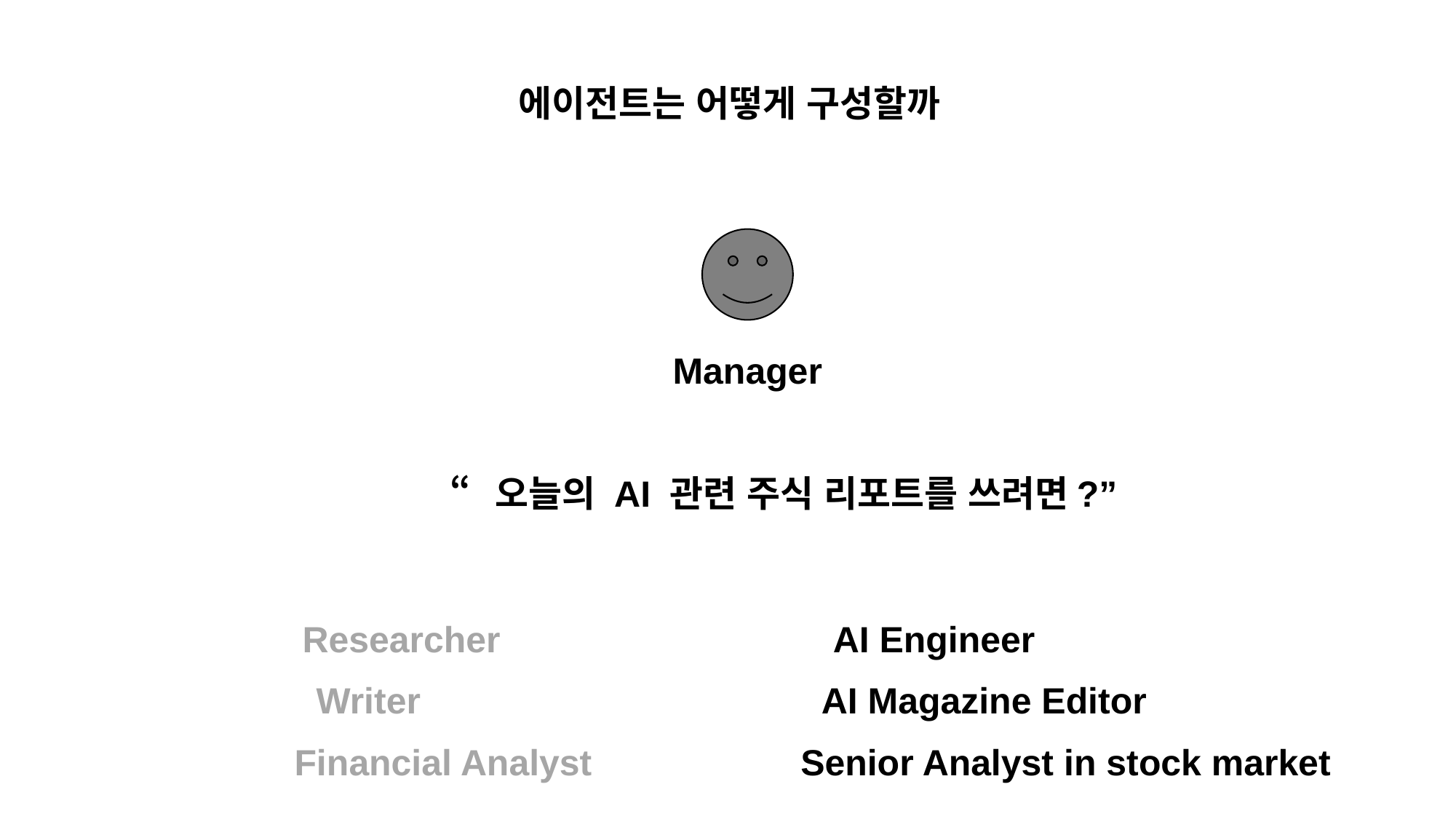

에이전트는 어떻게 구성할까

Manager
“오늘의 AI 관련 주식 리포트를 쓰려면?”
Researcher
AI Engineer
Writer
AI Magazine Editor
Financial Analyst
Senior Analyst in stock market